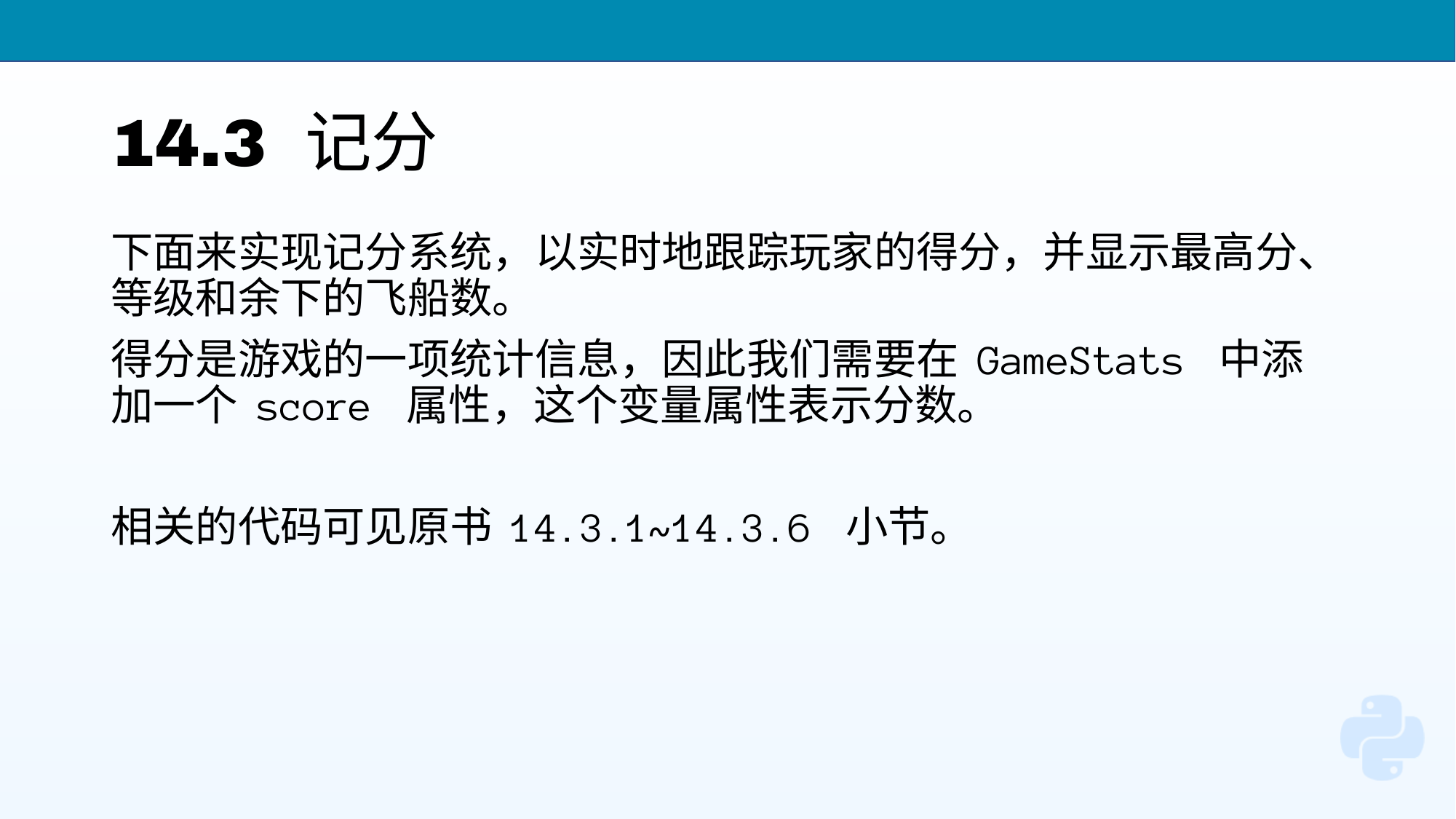

# 14.3 记分
下面来实现记分系统，以实时地跟踪玩家的得分，并显示最高分、等级和余下的飞船数。
得分是游戏的一项统计信息，因此我们需要在 GameStats 中添加一个 score 属性，这个变量属性表示分数。

相关的代码可见原书 14.3.1~14.3.6 小节。